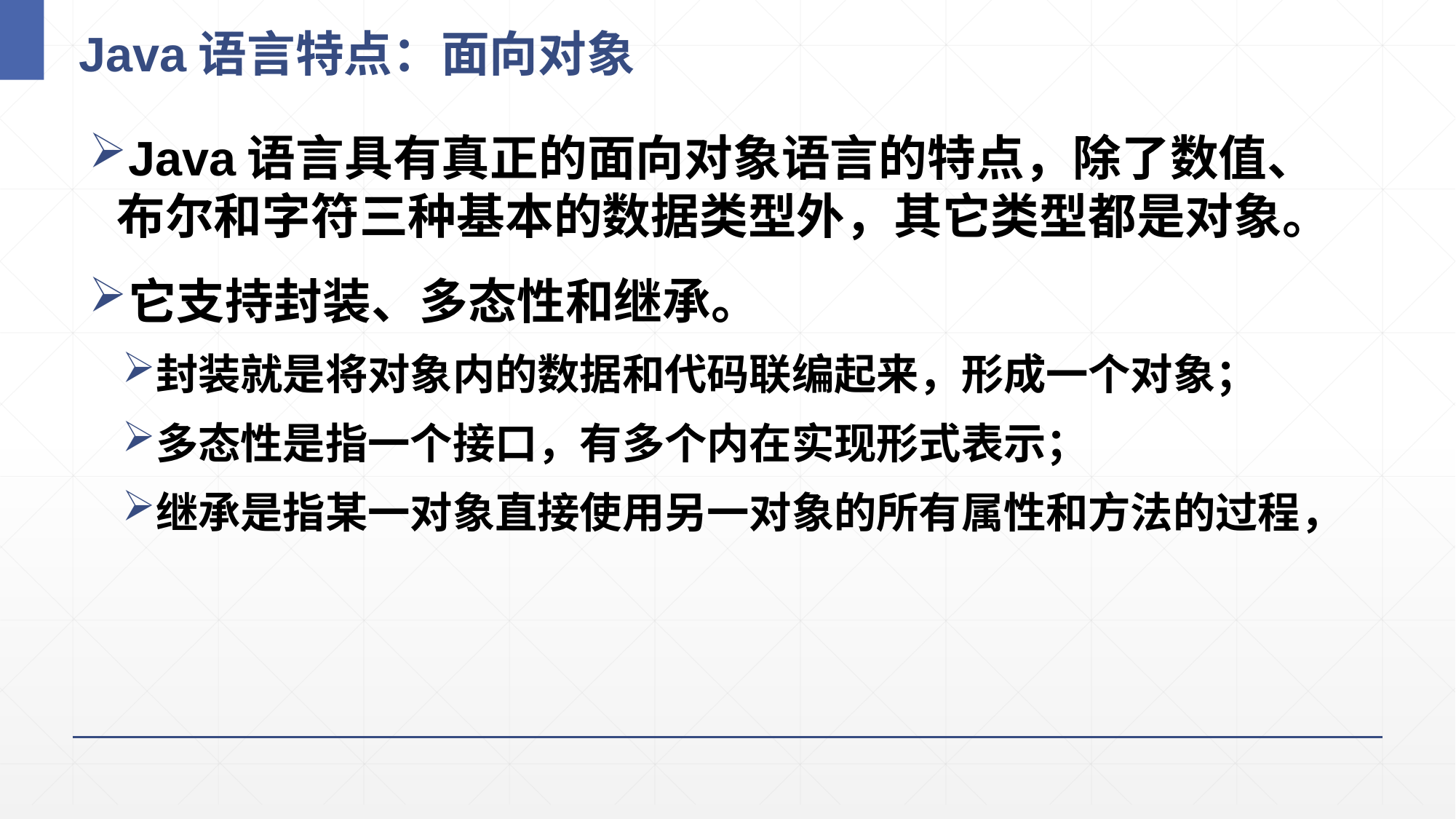

# Java语言特点：面向对象
Java语言具有真正的面向对象语言的特点，除了数值、布尔和字符三种基本的数据类型外，其它类型都是对象。
它支持封装、多态性和继承。
封装就是将对象内的数据和代码联编起来，形成一个对象；
多态性是指一个接口，有多个内在实现形式表示；
继承是指某一对象直接使用另一对象的所有属性和方法的过程，